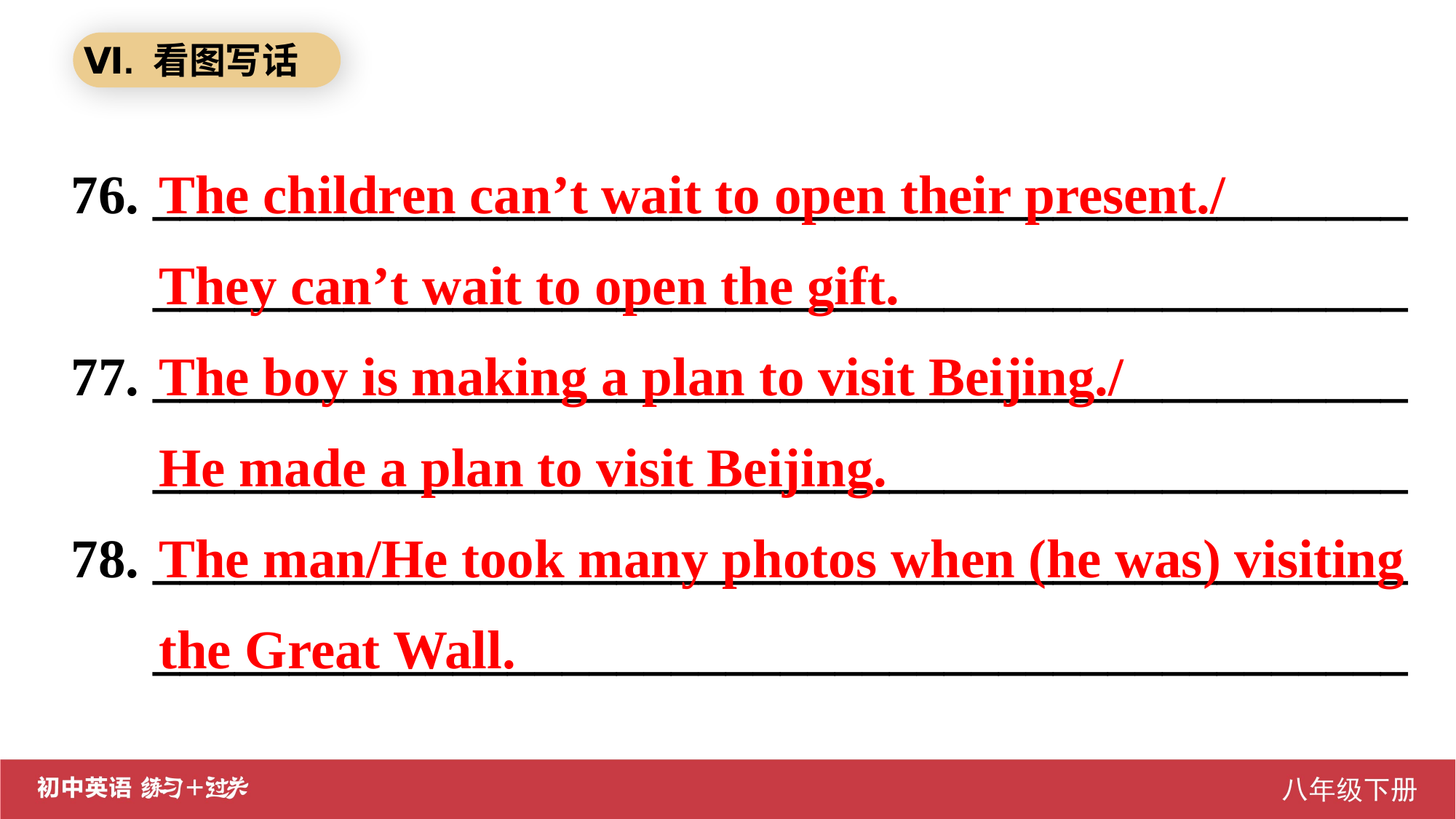

Ⅵ. 看图写话
76. ______________________________________________
      ______________________________________________
77. ______________________________________________
      ______________________________________________
78. ______________________________________________
      ______________________________________________
The children can’t wait to open their present./
They can’t wait to open the gift.
The boy is making a plan to visit Beijing./
He made a plan to visit Beijing.
The man/He took many photos when (he was) visiting the Great Wall.